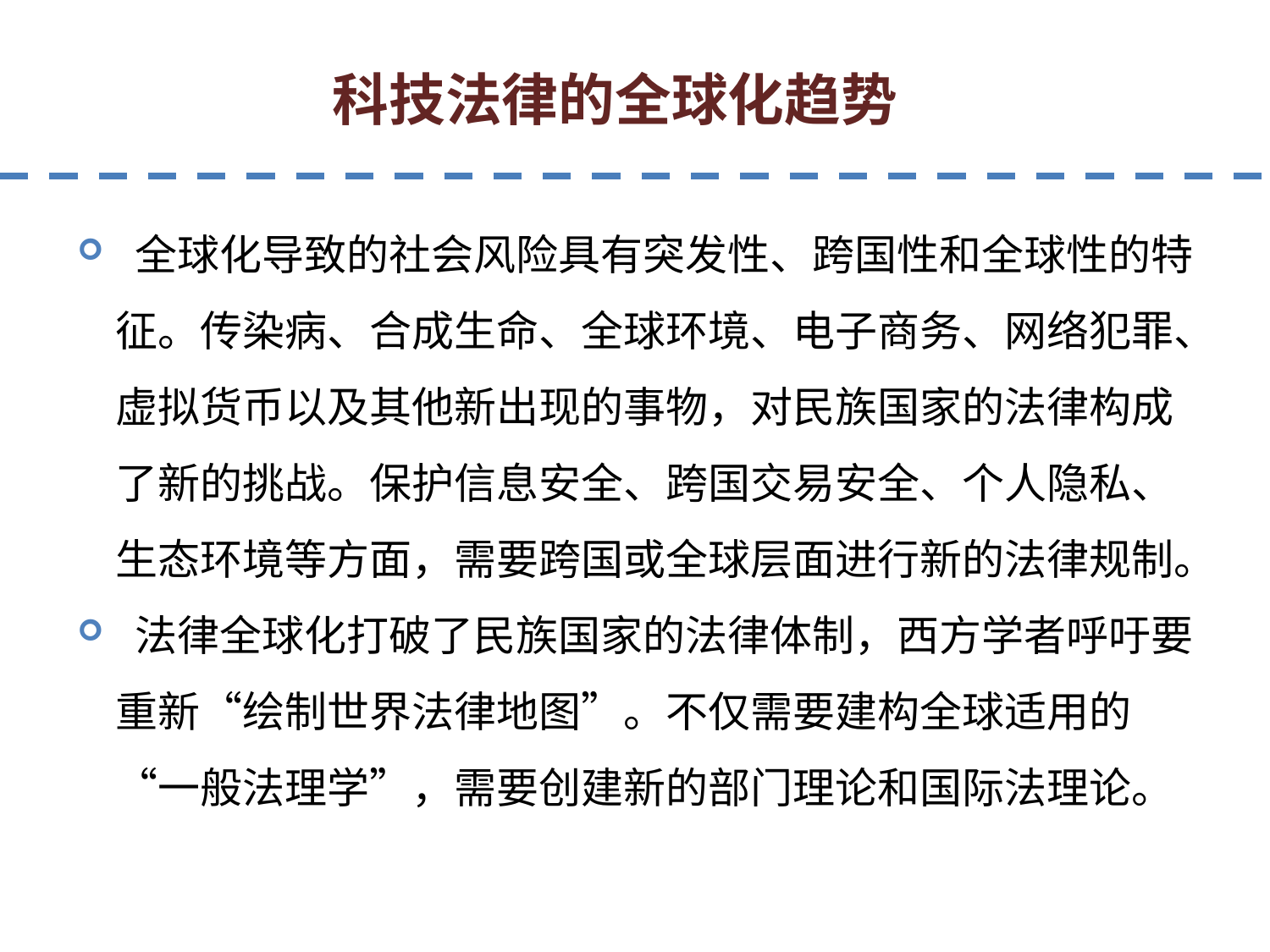

科技法律的全球化趋势
 全球化导致的社会风险具有突发性、跨国性和全球性的特征。传染病、合成生命、全球环境、电子商务、网络犯罪、虚拟货币以及其他新出现的事物，对民族国家的法律构成了新的挑战。保护信息安全、跨国交易安全、个人隐私、生态环境等方面，需要跨国或全球层面进行新的法律规制。
 法律全球化打破了民族国家的法律体制，西方学者呼吁要重新“绘制世界法律地图”。不仅需要建构全球适用的 “一般法理学”，需要创建新的部门理论和国际法理论。